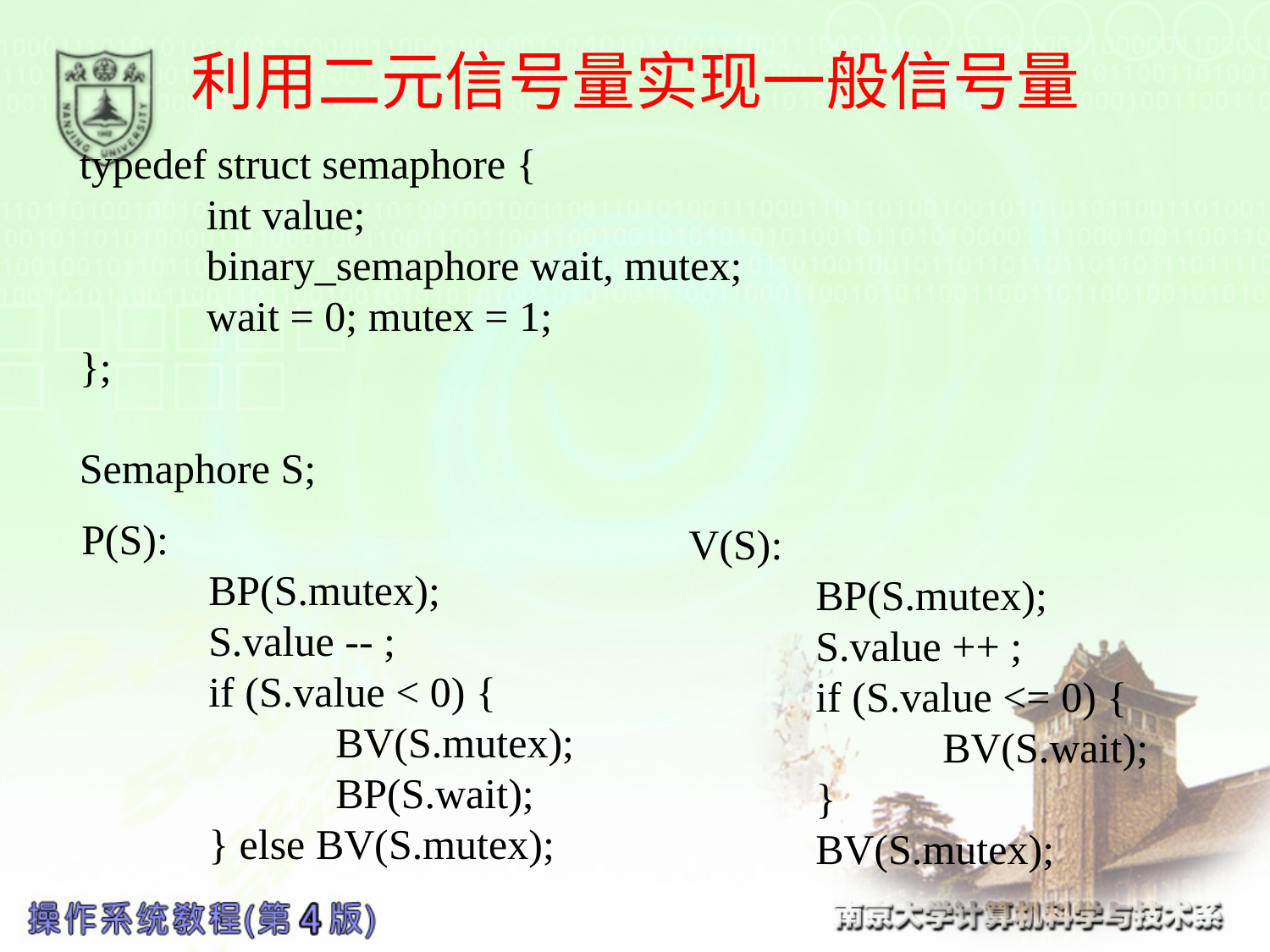

利用二元信号量实现一般信号量
typedef struct semaphore {
	int value;
	binary_semaphore wait, mutex;
	wait = 0; mutex = 1;
};

Semaphore S;
P(S):
	BP(S.mutex);
	S.value -- ;
	if (S.value < 0) {
		BV(S.mutex);
		BP(S.wait);
	} else BV(S.mutex);
V(S):
	BP(S.mutex);
	S.value ++ ;
	if (S.value <= 0) {
		BV(S.wait);
	}
	BV(S.mutex);